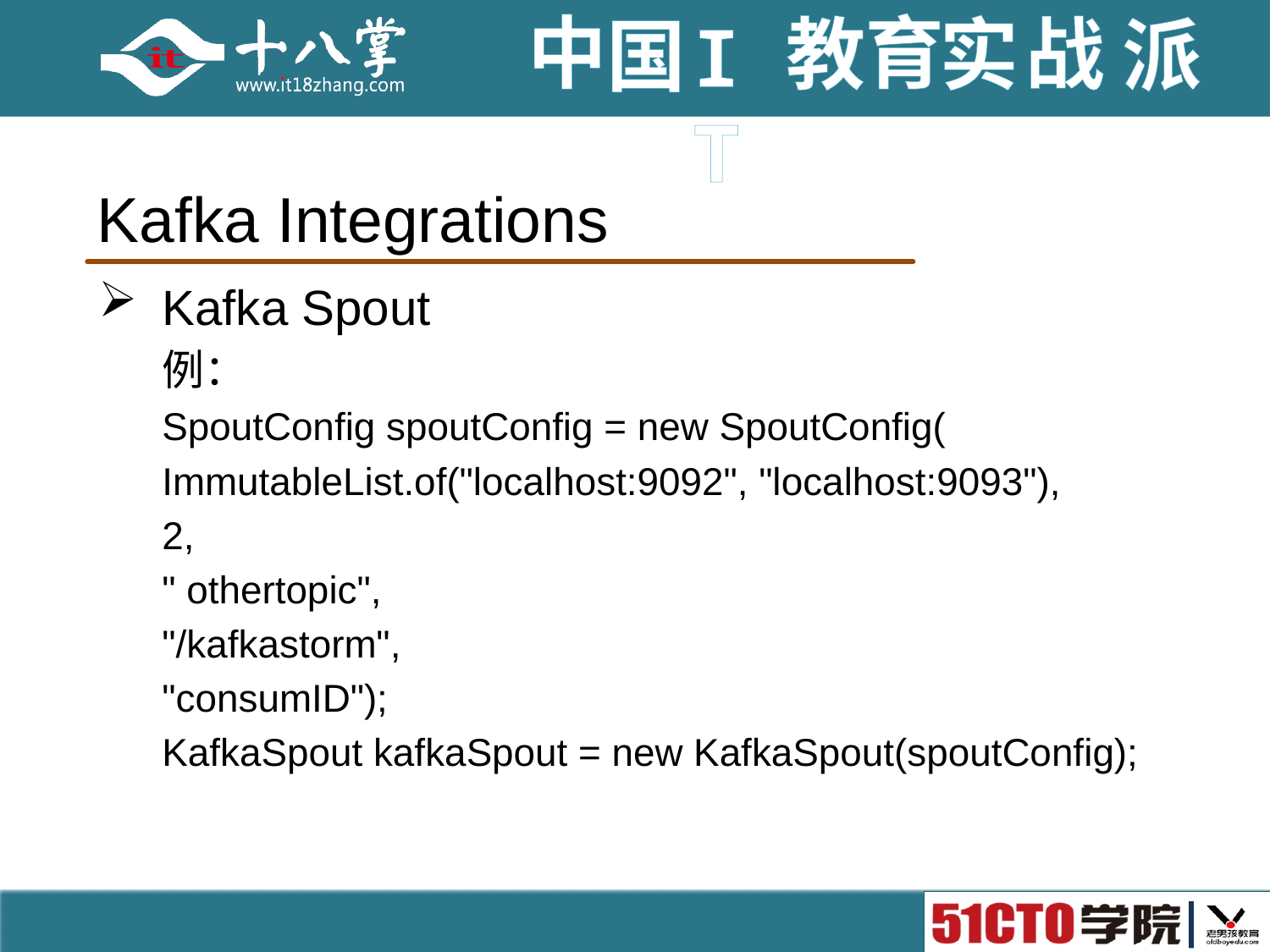

# Kafka Integrations
Kafka Spout
例：
SpoutConfig spoutConfig = new SpoutConfig(
ImmutableList.of("localhost:9092", "localhost:9093"),
2,
" othertopic",
"/kafkastorm",
"consumID");
KafkaSpout kafkaSpout = new KafkaSpout(spoutConfig);